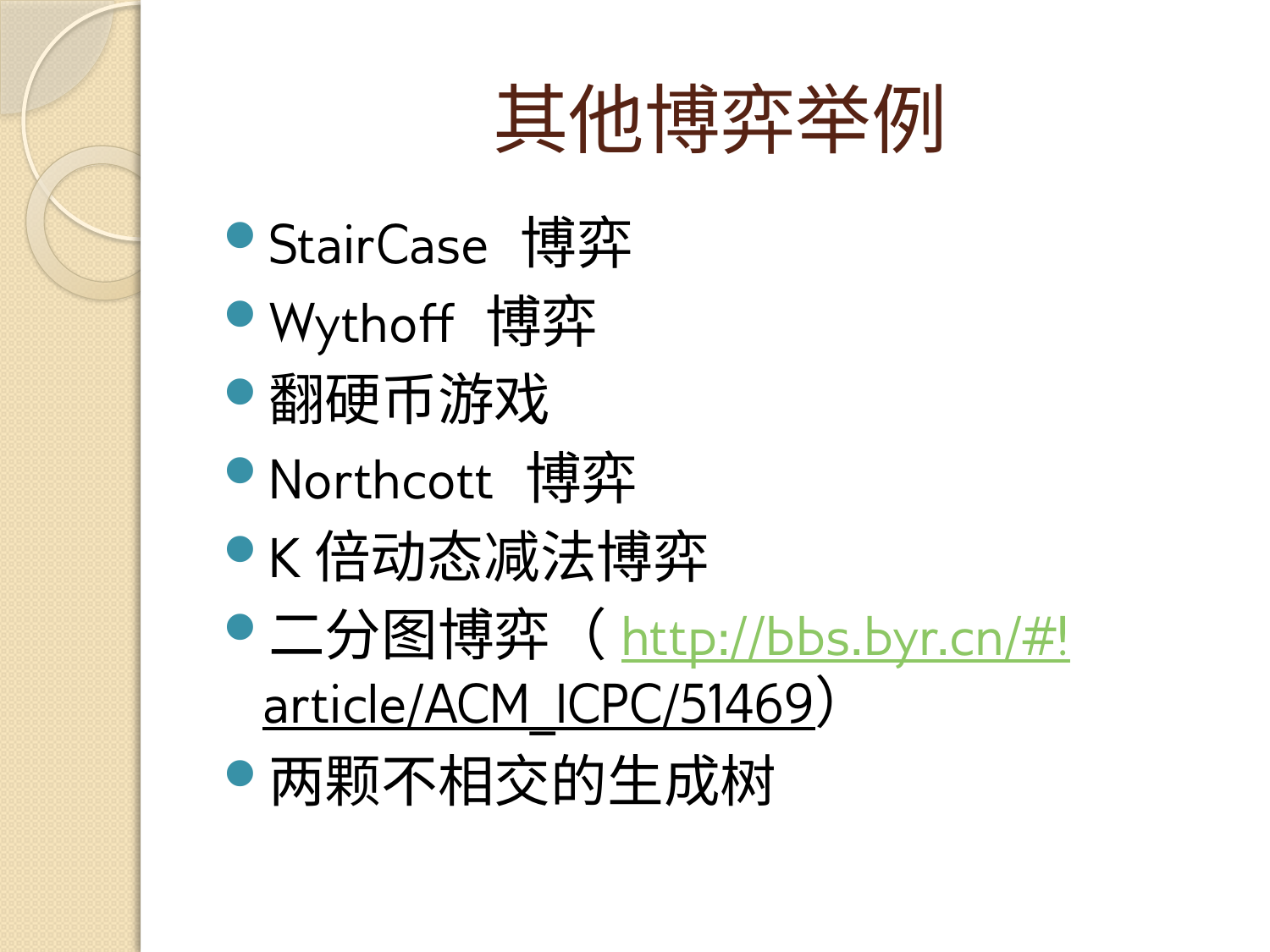

# 其他博弈举例
StairCase 博弈
Wythoff 博弈
翻硬币游戏
Northcott 博弈
K倍动态减法博弈
二分图博弈（http://bbs.byr.cn/#!article/ACM_ICPC/51469）
两颗不相交的生成树